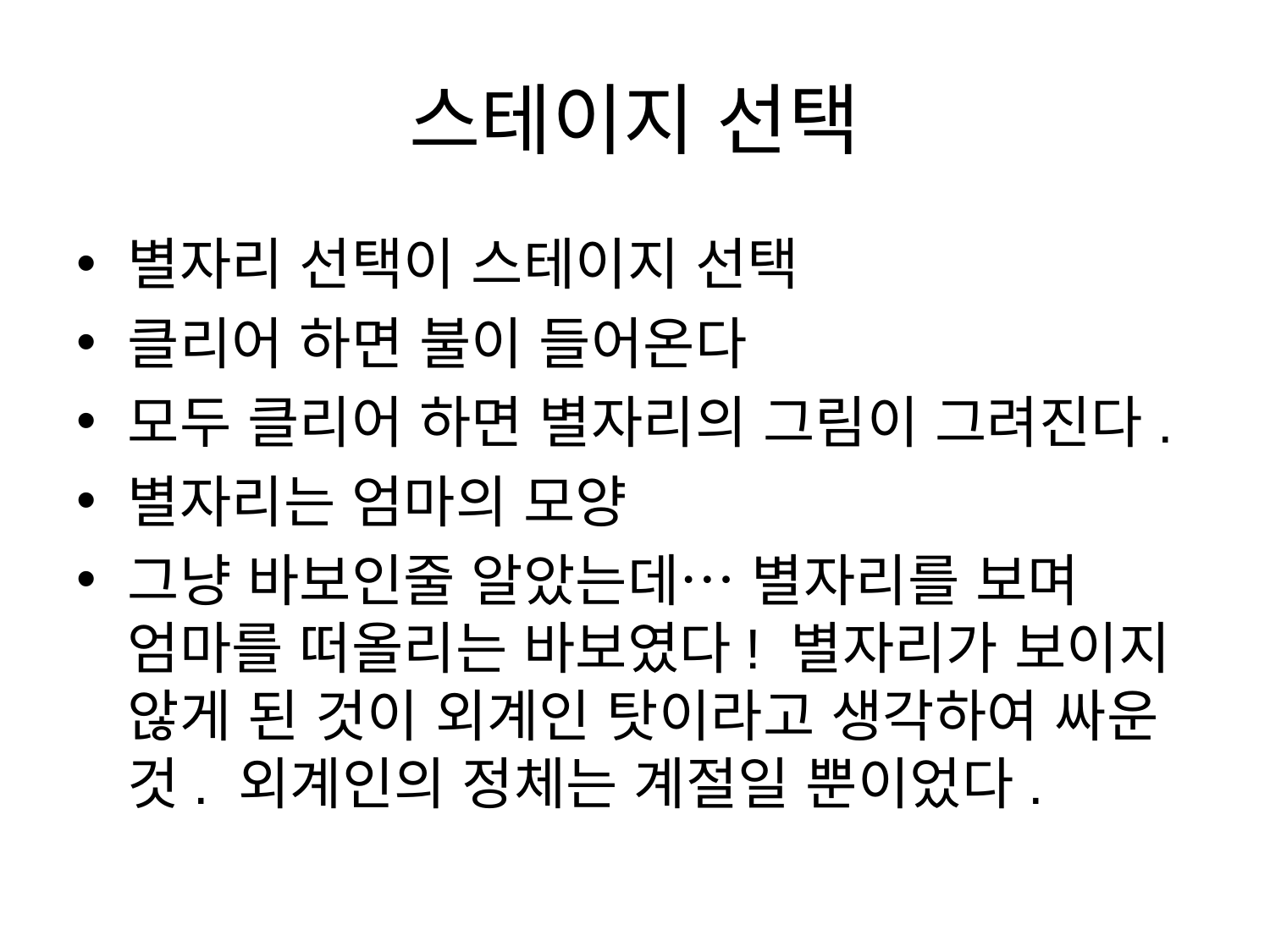

# 스테이지 선택
별자리 선택이 스테이지 선택
클리어 하면 불이 들어온다
모두 클리어 하면 별자리의 그림이 그려진다.
별자리는 엄마의 모양
그냥 바보인줄 알았는데… 별자리를 보며 엄마를 떠올리는 바보였다! 별자리가 보이지 않게 된 것이 외계인 탓이라고 생각하여 싸운 것. 외계인의 정체는 계절일 뿐이었다.